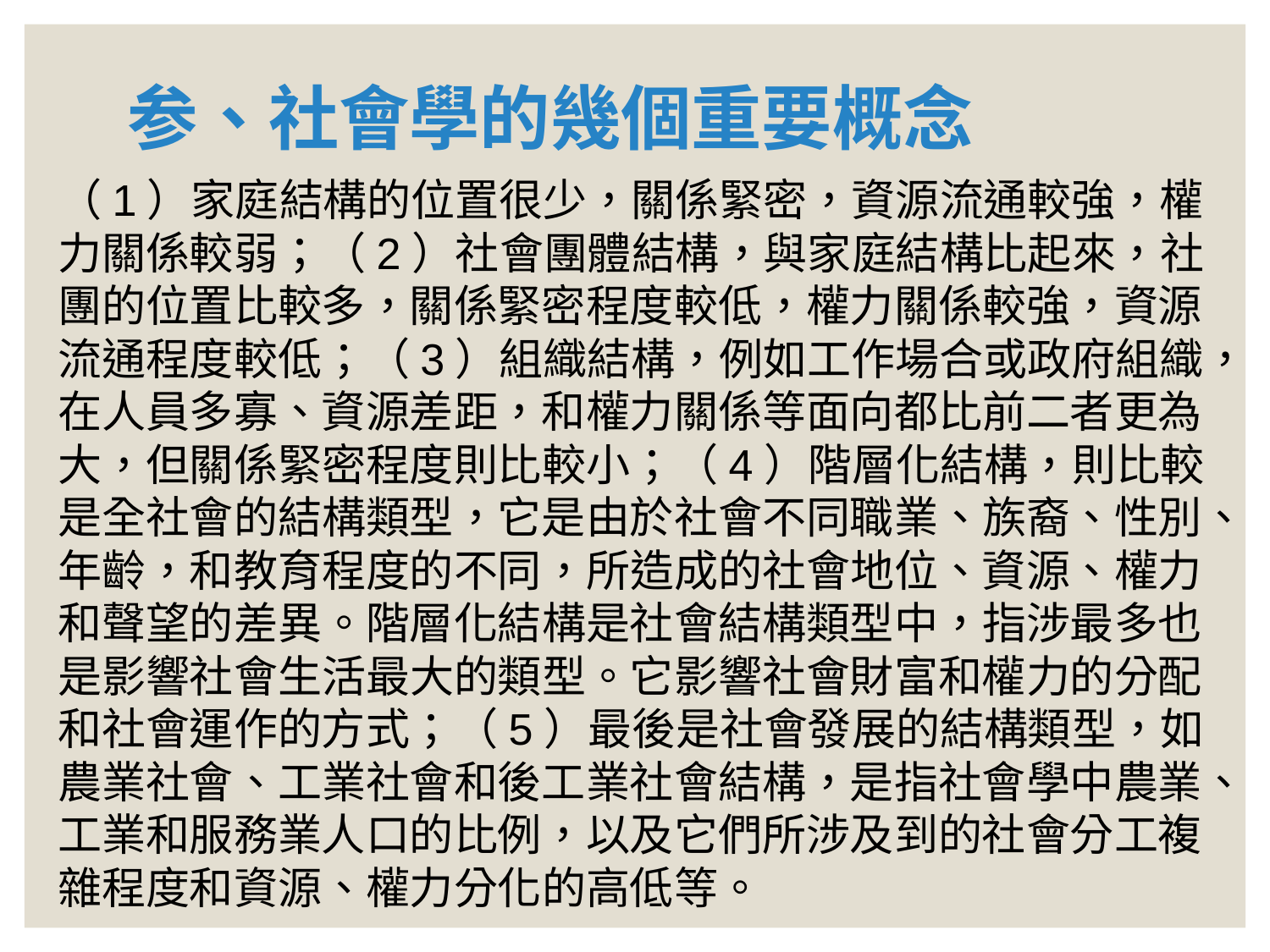

# 参、社會學的幾個重要概念
（1）家庭結構的位置很少，關係緊密，資源流通較強，權力關係較弱；（2）社會團體結構，與家庭結構比起來，社團的位置比較多，關係緊密程度較低，權力關係較強，資源流通程度較低；（3）組織結構，例如工作場合或政府組織，在人員多寡、資源差距，和權力關係等面向都比前二者更為大，但關係緊密程度則比較小；（4）階層化結構，則比較是全社會的結構類型，它是由於社會不同職業、族裔、性別、年齡，和教育程度的不同，所造成的社會地位、資源、權力和聲望的差異。階層化結構是社會結構類型中，指涉最多也是影響社會生活最大的類型。它影響社會財富和權力的分配和社會運作的方式；（5）最後是社會發展的結構類型，如農業社會、工業社會和後工業社會結構，是指社會學中農業、工業和服務業人口的比例，以及它們所涉及到的社會分工複雜程度和資源、權力分化的高低等。